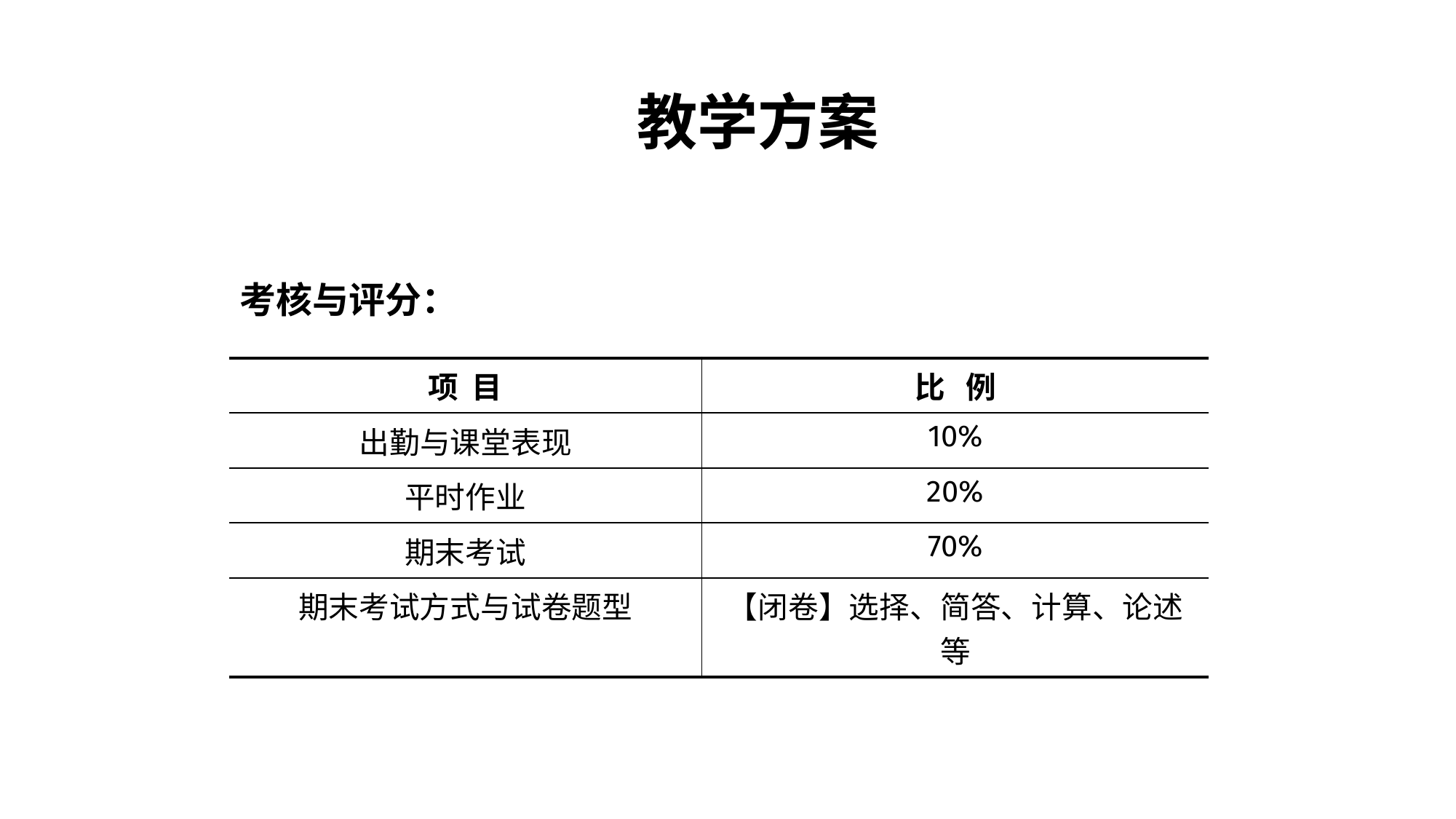

教学方案
考核与评分：
| 项 目 | 比 例 |
| --- | --- |
| 出勤与课堂表现 | 10% |
| 平时作业 | 20% |
| 期末考试 | 70% |
| 期末考试方式与试卷题型 | 【闭卷】选择、简答、计算、论述等 |